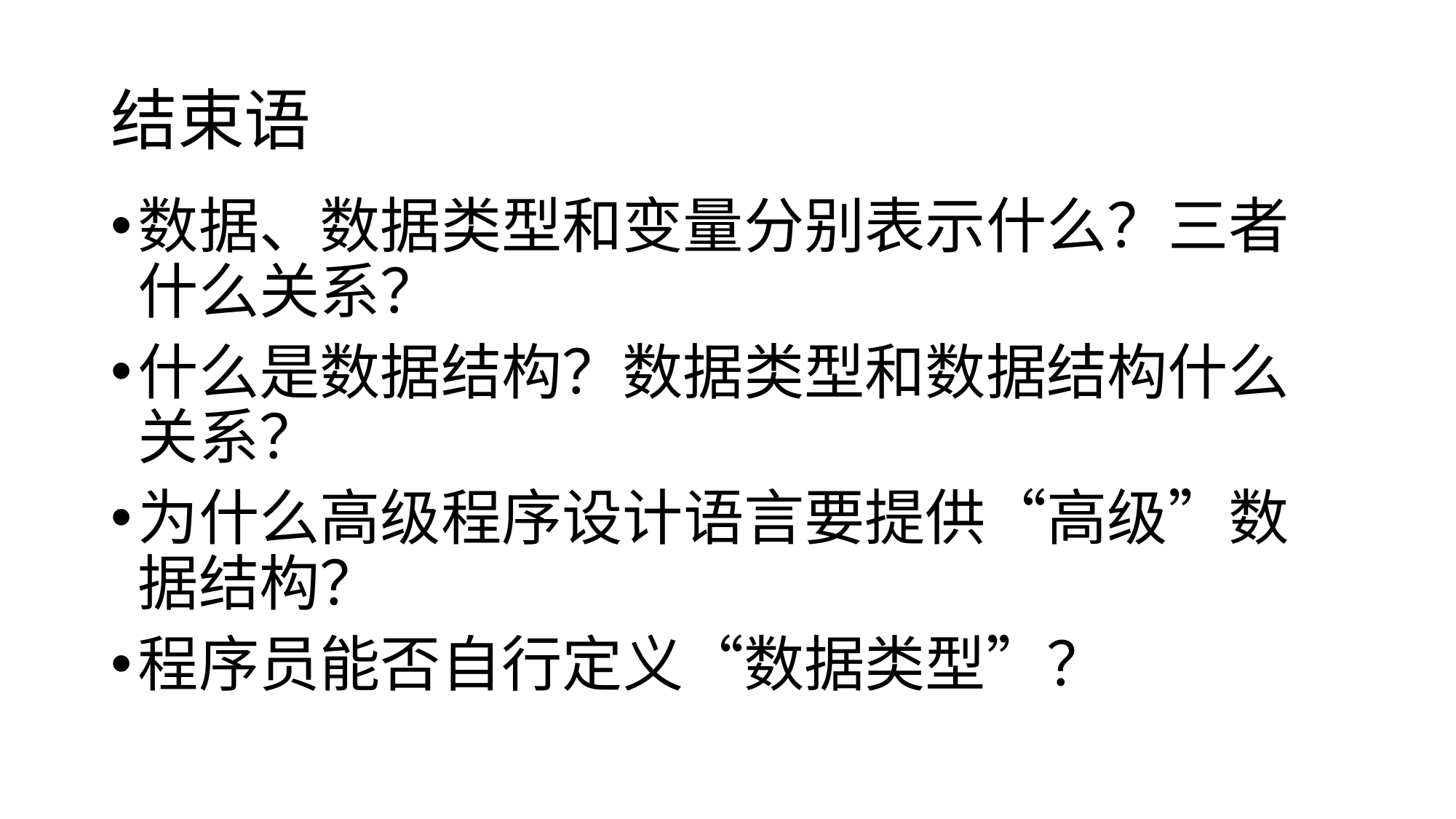

# 结束语
数据、数据类型和变量分别表示什么？三者什么关系？
什么是数据结构？数据类型和数据结构什么关系？
为什么高级程序设计语言要提供“高级”数据结构？
程序员能否自行定义“数据类型”？